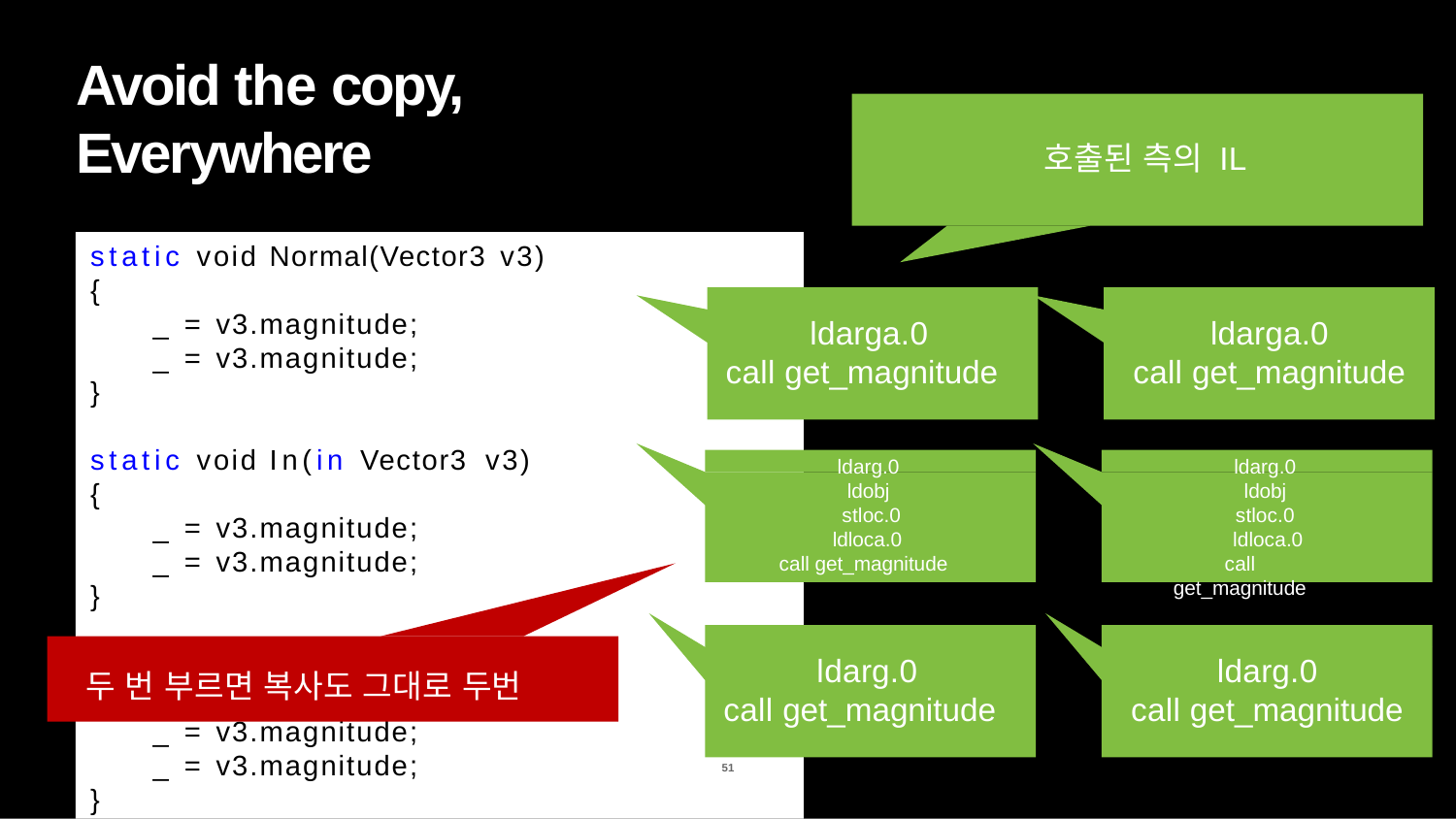

# Avoid the copy, Everywhere

호출된 측의 IL

static void Normal(Vector3 v3)
{
_  =  v3.magnitude;
_  =  v3.magnitude;
}

ldarga.0
ldarga.0
call get_magnitude
call get_magnitude
static void In(in Vector3 v3)
{
_  =  v3.magnitude;
_  =  v3.magnitude;
}

ldarg.0  ldobj  stloc.0
ldarg.0  ldobj  stloc.0  ldloca.0
call get_magnitude
ldloca.0
call get_magnitude

ldarg.0
ldarg.0
call get_magnitude
두 번 부르면 복사도 그대로 두번
{
call get_magnitude
_  =  v3.magnitude;
_  =  v3.magnitude;
51
}